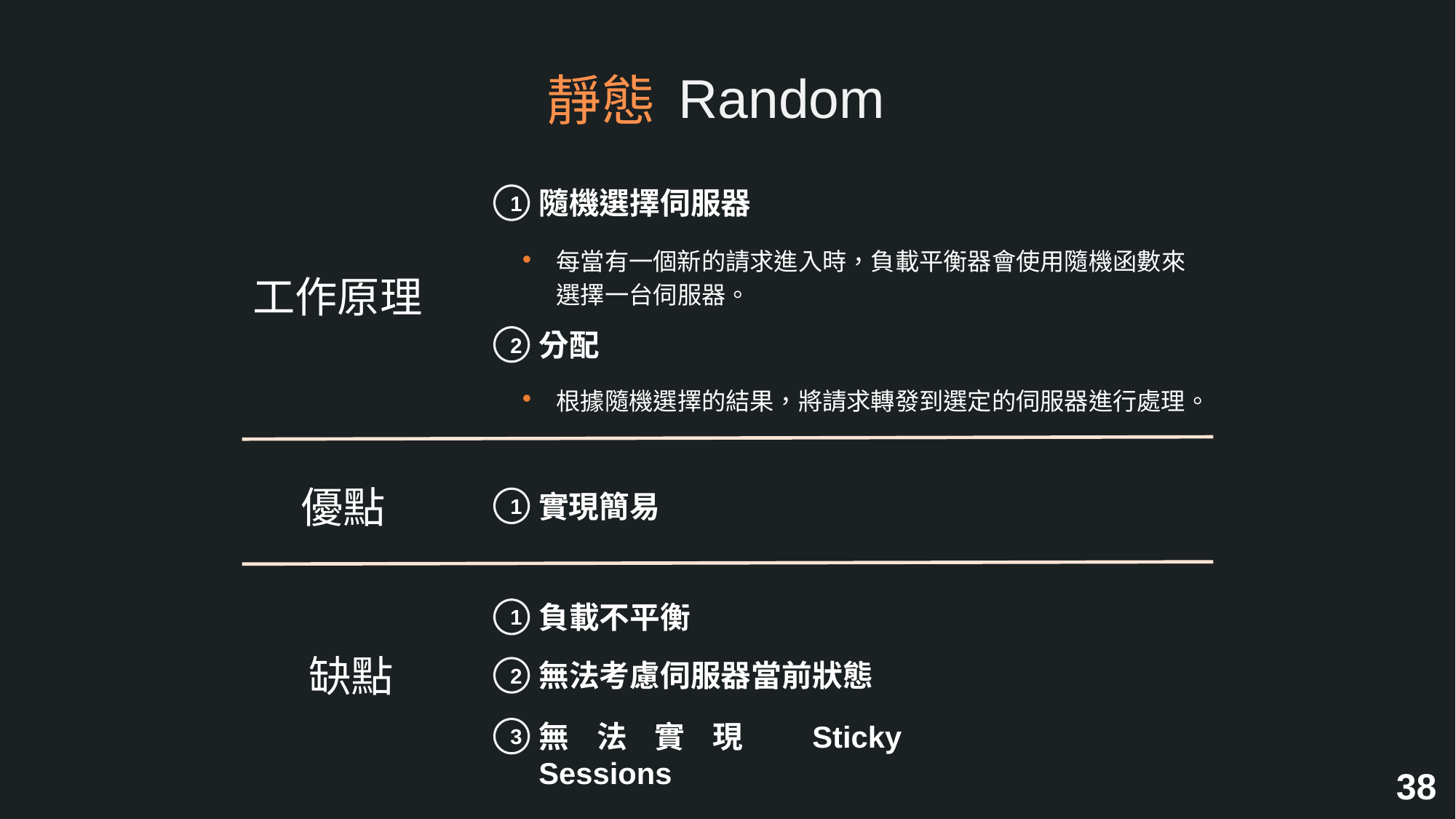

Random
靜態
隨機選擇伺服器
1
每當有一個新的請求進入時，負載平衡器會使用隨機函數來選擇一台伺服器。
工作原理
分配
2
根據隨機選擇的結果，將請求轉發到選定的伺服器進行處理。
優點
實現簡易
1
負載不平衡
1
缺點
無法考慮伺服器當前狀態
2
無法實現 Sticky Sessions

3
38